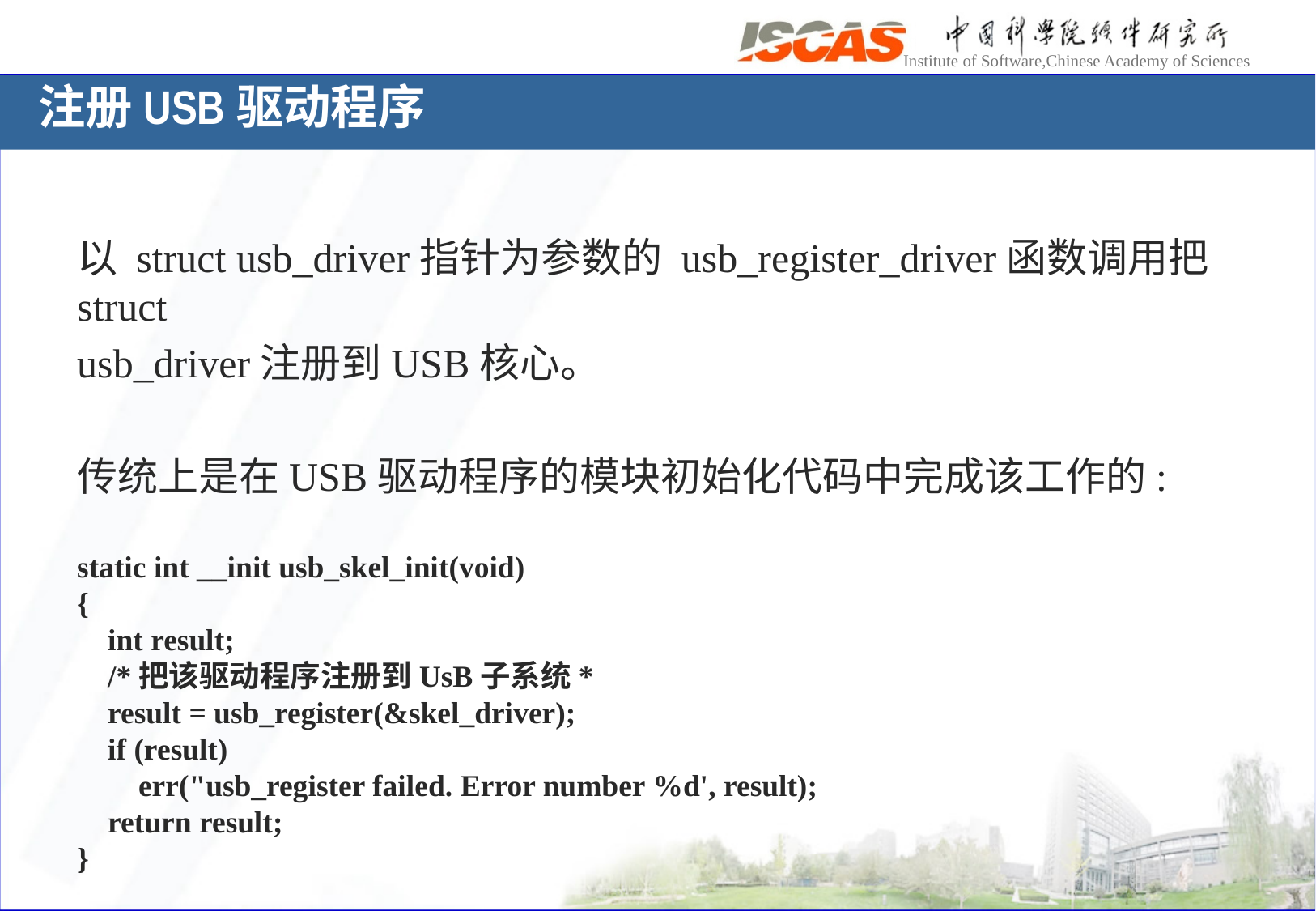

# 注册USB驱动程序
以 struct usb_driver指针为参数的 usb_register_driver函数调用把 struct
usb_driver注册到USB核心。

传统上是在USB驱动程序的模块初始化代码中完成该工作的:

static int __init usb_skel_init(void)
{
    int result;
    /*把该驱动程序注册到UsB子系统*
    result = usb_register(&skel_driver);
    if (result)
        err("usb_register failed. Error number %d', result);
    return result;
}